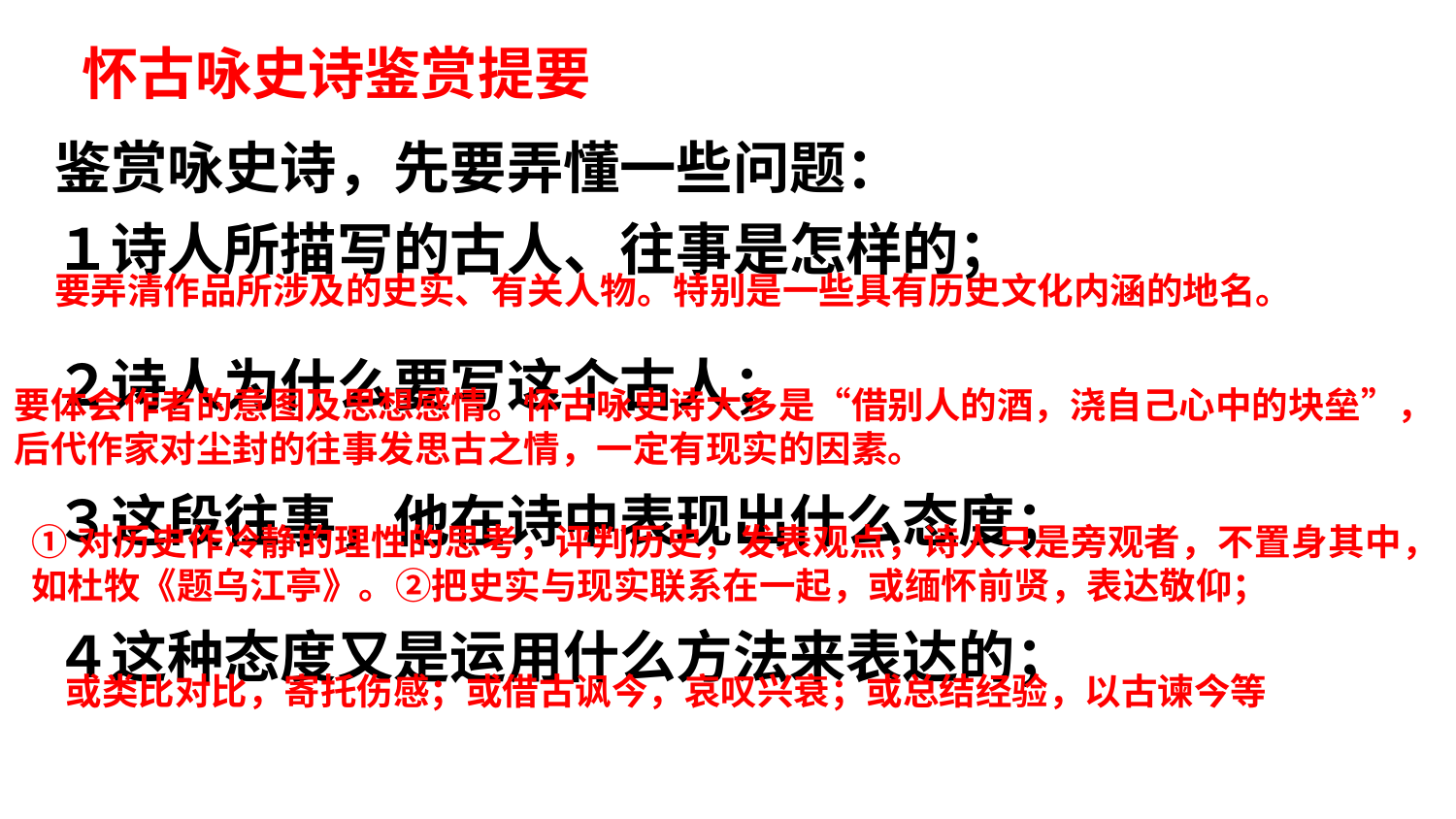

怀古咏史诗鉴赏提要
鉴赏咏史诗，先要弄懂一些问题：
１诗人所描写的古人、往事是怎样的；
２诗人为什么要写这个古人；
３这段往事，他在诗中表现出什么态度；
４这种态度又是运用什么方法来表达的；

要弄清作品所涉及的史实、有关人物。特别是一些具有历史文化内涵的地名。
要体会作者的意图及思想感情。怀古咏史诗大多是“借别人的酒，浇自己心中的块垒”，后代作家对尘封的往事发思古之情，一定有现实的因素。
①对历史作冷静的理性的思考，评判历史，发表观点，诗人只是旁观者，不置身其中，如杜牧《题乌江亭》。②把史实与现实联系在一起，或缅怀前贤，表达敬仰；
或类比对比，寄托伤感；或借古讽今，哀叹兴衰；或总结经验，以古谏今等